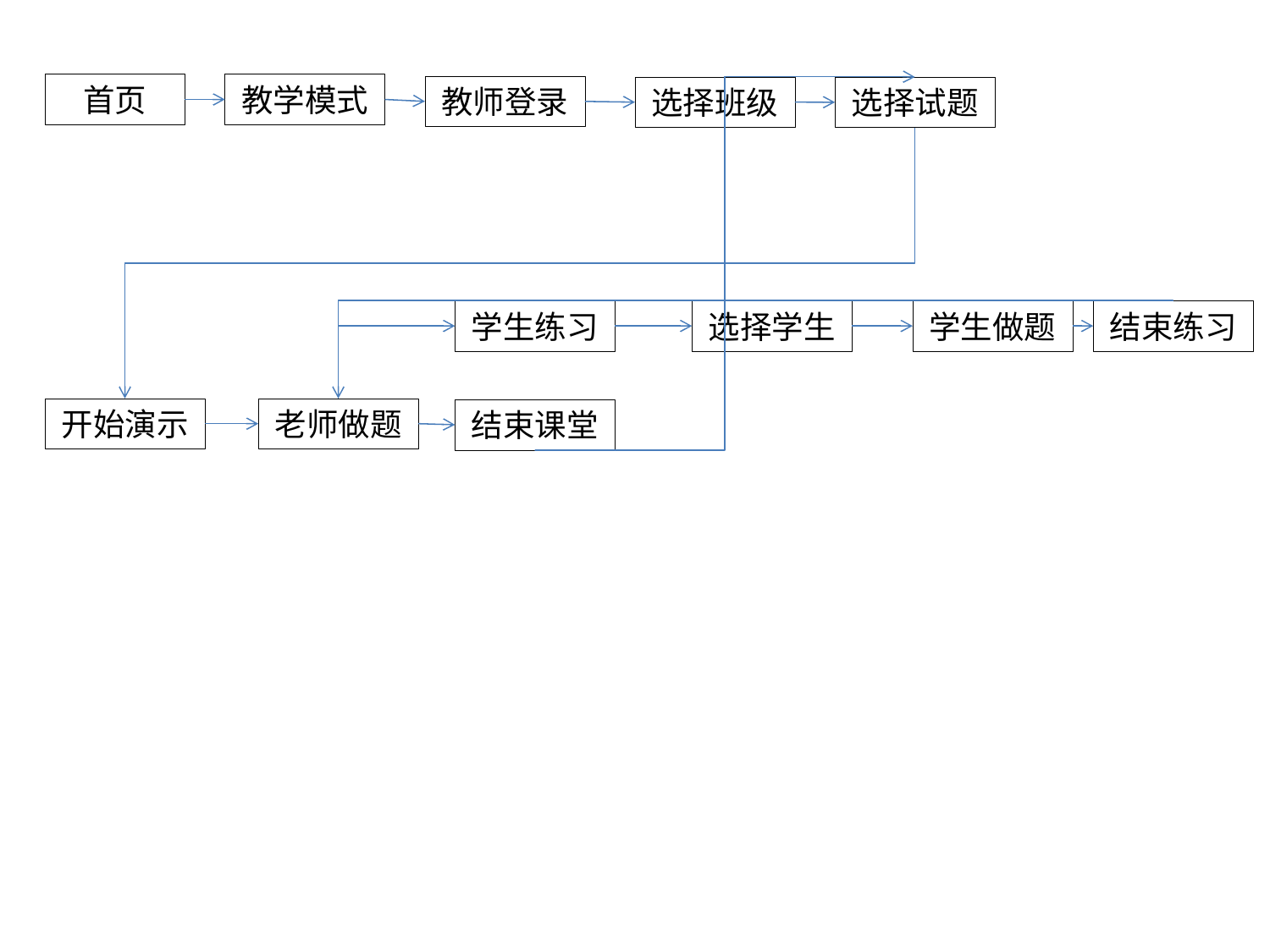

首页
教学模式
教师登录
选择班级
选择试题
学生练习
选择学生
学生做题
结束练习
开始演示
老师做题
结束课堂